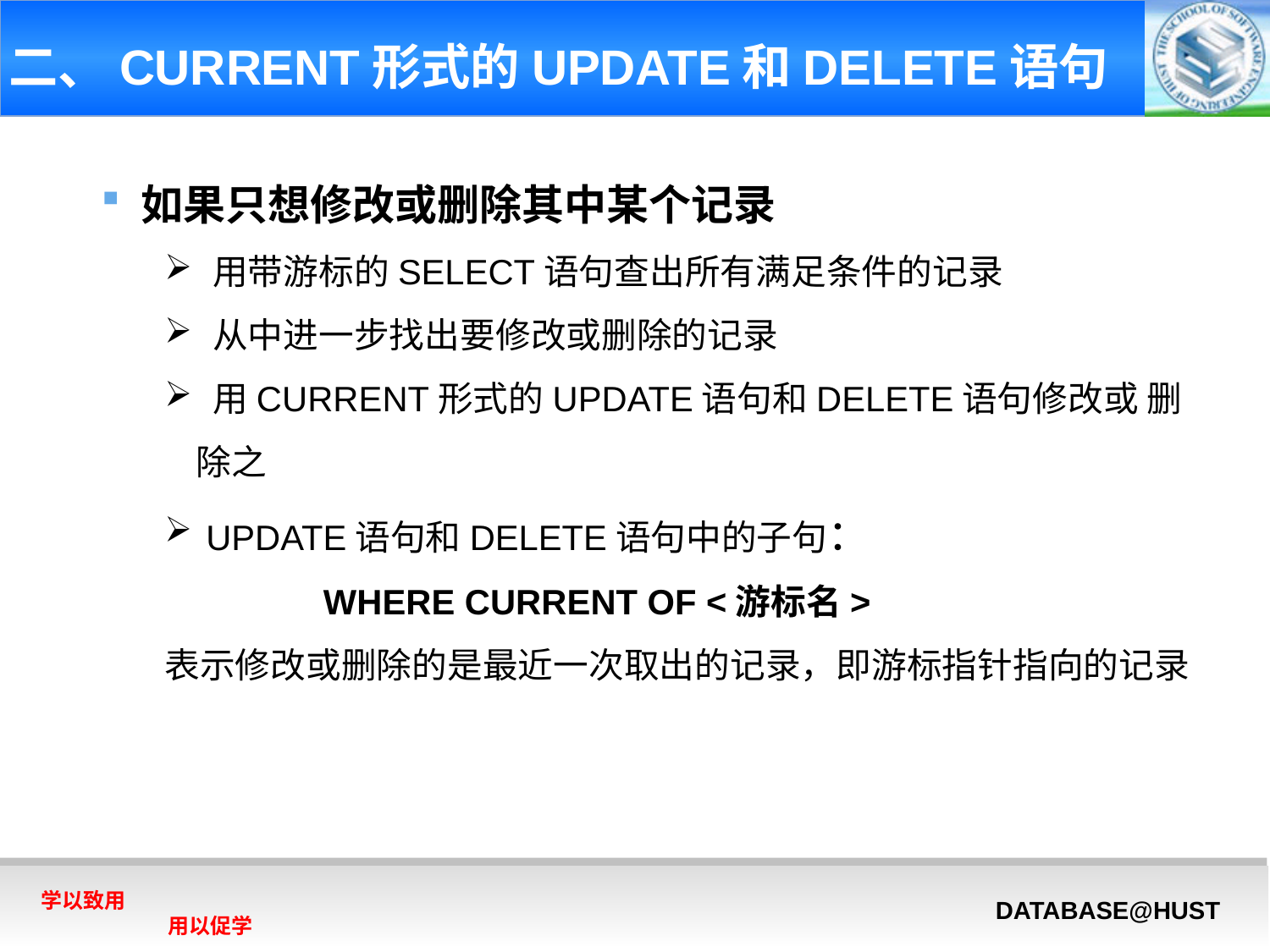

# 二、CURRENT形式的UPDATE和DELETE语句
如果只想修改或删除其中某个记录
 用带游标的SELECT语句查出所有满足条件的记录
 从中进一步找出要修改或删除的记录
 用CURRENT形式的UPDATE语句和DELETE语句修改或 删除之
 UPDATE语句和DELETE语句中的子句：
		WHERE CURRENT OF <游标名>
表示修改或删除的是最近一次取出的记录，即游标指针指向的记录